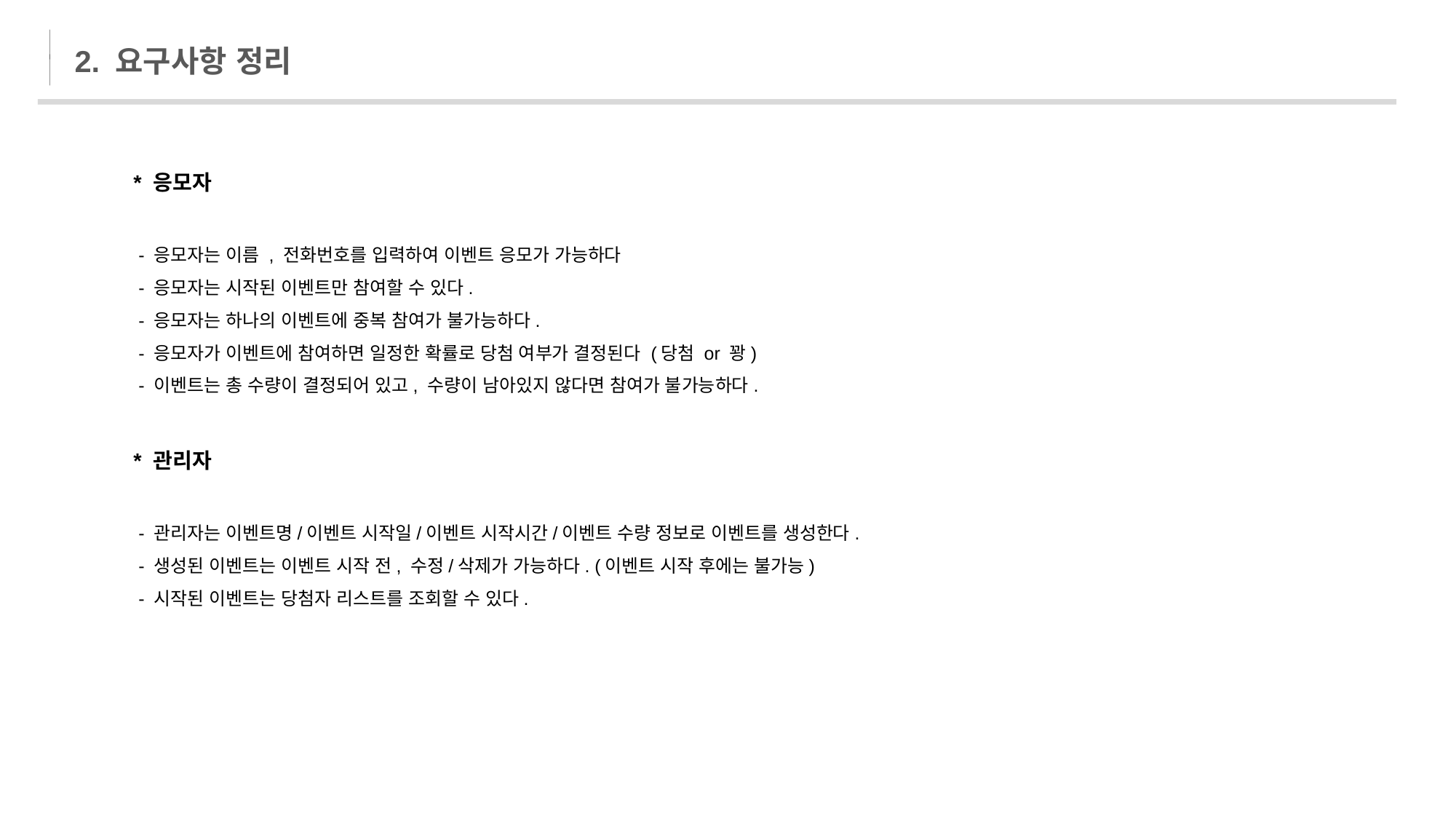

2. 요구사항 정리

* 응모자

 - 응모자는 이름 , 전화번호를 입력하여 이벤트 응모가 가능하다
 - 응모자는 시작된 이벤트만 참여할 수 있다.
 - 응모자는 하나의 이벤트에 중복 참여가 불가능하다.
 - 응모자가 이벤트에 참여하면 일정한 확률로 당첨 여부가 결정된다 (당첨 or 꽝)
 - 이벤트는 총 수량이 결정되어 있고, 수량이 남아있지 않다면 참여가 불가능하다.

* 관리자

 - 관리자는 이벤트명/이벤트 시작일/이벤트 시작시간/이벤트 수량 정보로 이벤트를 생성한다.
 - 생성된 이벤트는 이벤트 시작 전, 수정/삭제가 가능하다. (이벤트 시작 후에는 불가능)
 - 시작된 이벤트는 당첨자 리스트를 조회할 수 있다.